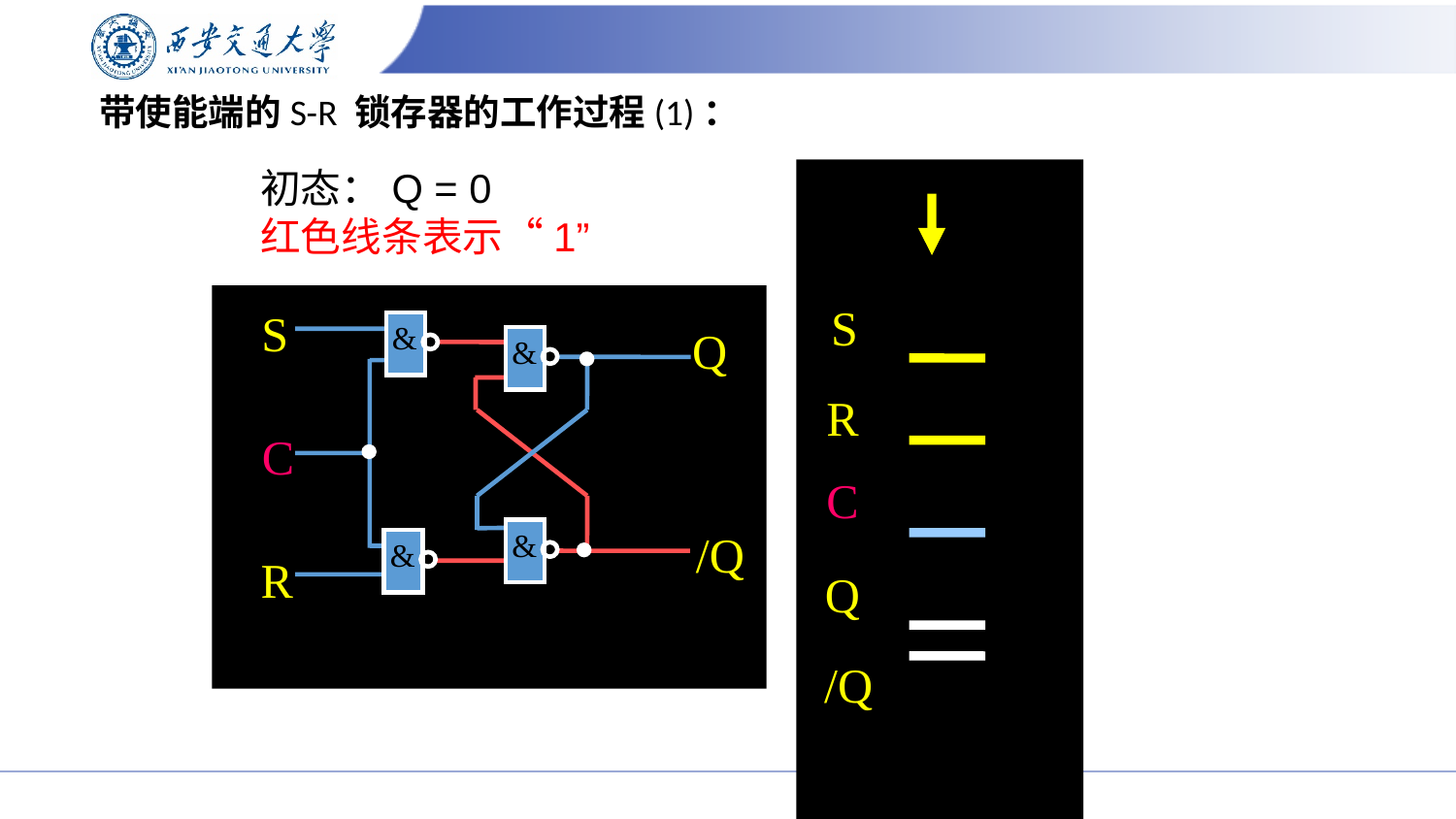

# 带使能端的S-R 锁存器的工作过程(1)：
初态：Q = 0
红色线条表示“1”

S
S
&

Q
&

C

/Q
&

&

R

电路图

R

C

Q

/Q